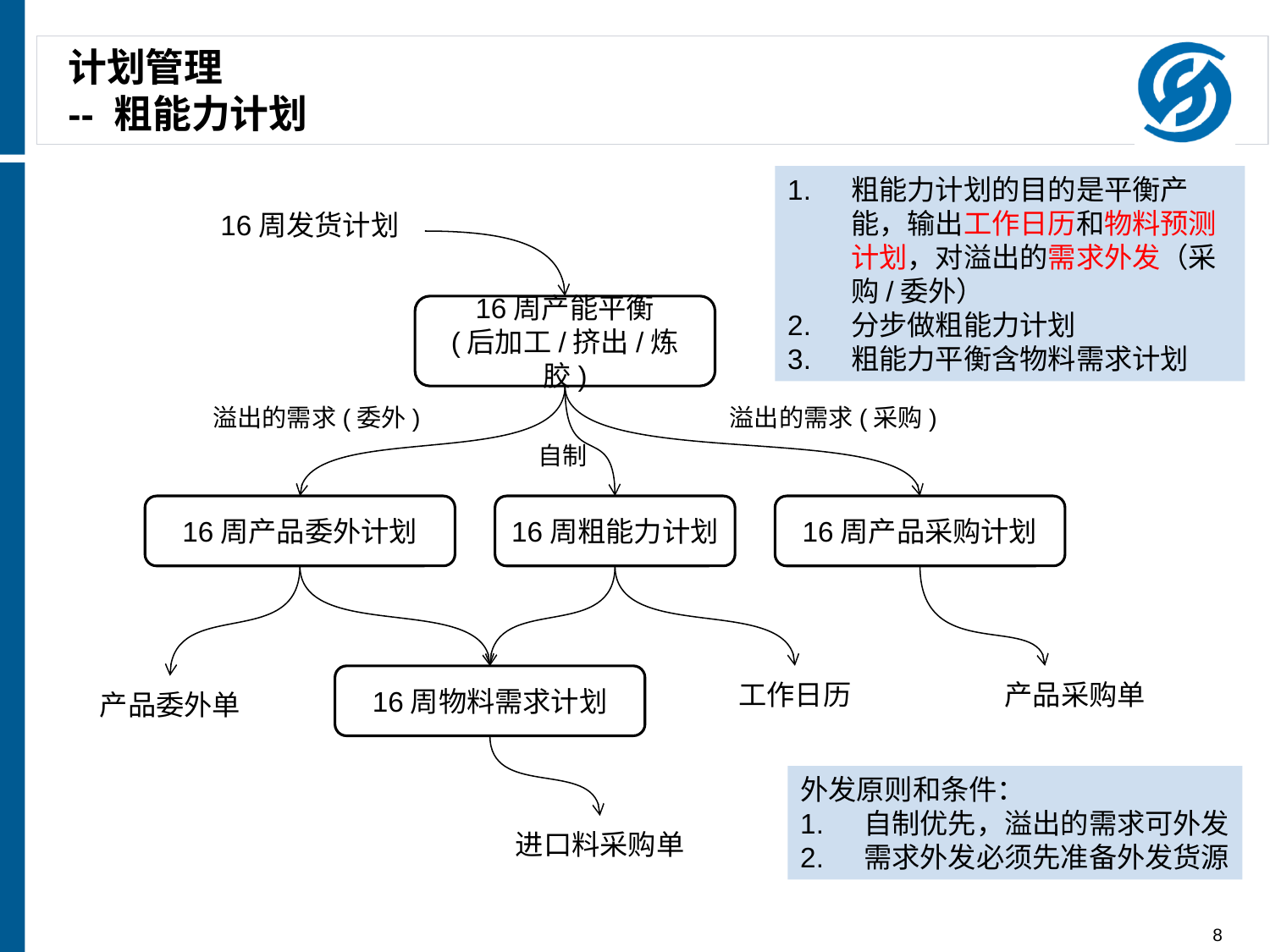

# 计划管理 -- 粗能力计划
粗能力计划的目的是平衡产能，输出工作日历和物料预测计划，对溢出的需求外发（采购/委外）
分步做粗能力计划
粗能力平衡含物料需求计划
16周发货计划
16周产能平衡
(后加工/挤出/炼胶)
溢出的需求(委外)
溢出的需求(采购)
自制
16周产品委外计划
16周粗能力计划
16周产品采购计划
16周物料需求计划
工作日历
产品采购单
产品委外单
外发原则和条件：
自制优先，溢出的需求可外发
需求外发必须先准备外发货源
进口料采购单
8